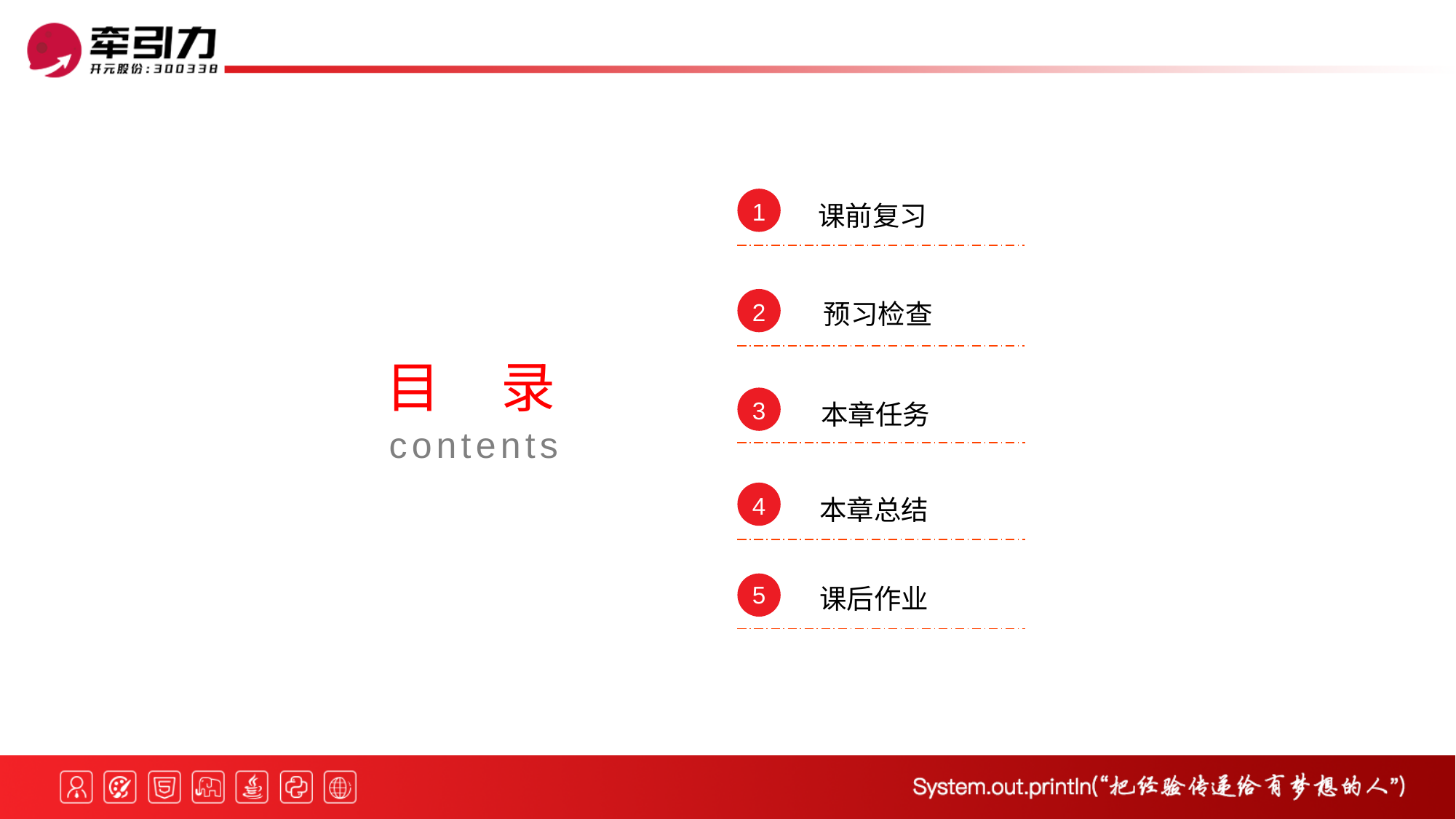

1
课前复习

2
预习检查
目     录

3
本章任务
contents

4
本章总结

5
课后作业